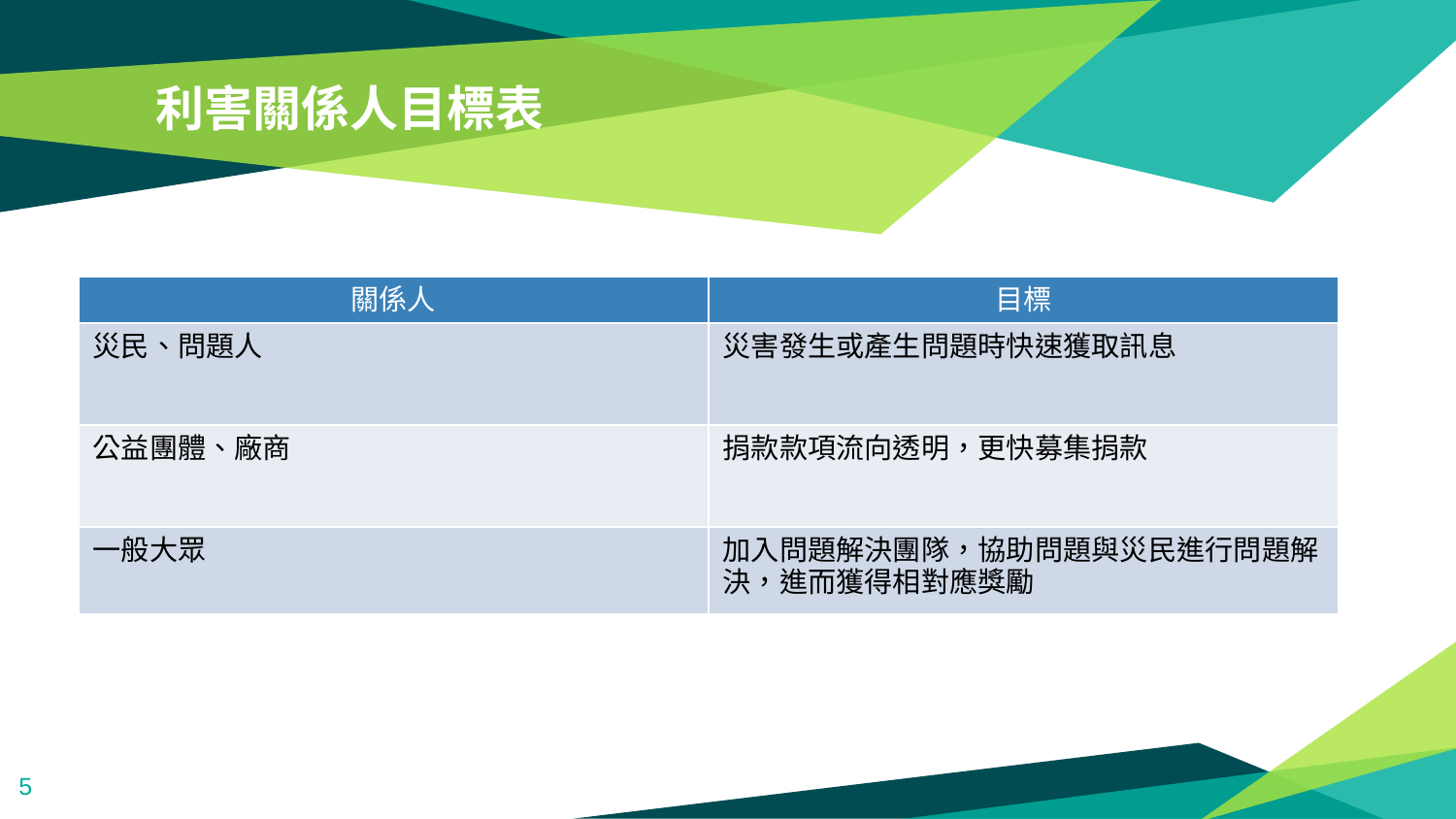

# 利害關係人目標表
| 關係人 | 目標 |
| --- | --- |
| 災民、問題人 | 災害發生或產生問題時快速獲取訊息 |
| 公益團體、廠商 | 捐款款項流向透明，更快募集捐款 |
| 一般大眾 | 加入問題解決團隊，協助問題與災民進行問題解決，進而獲得相對應獎勵 |

5